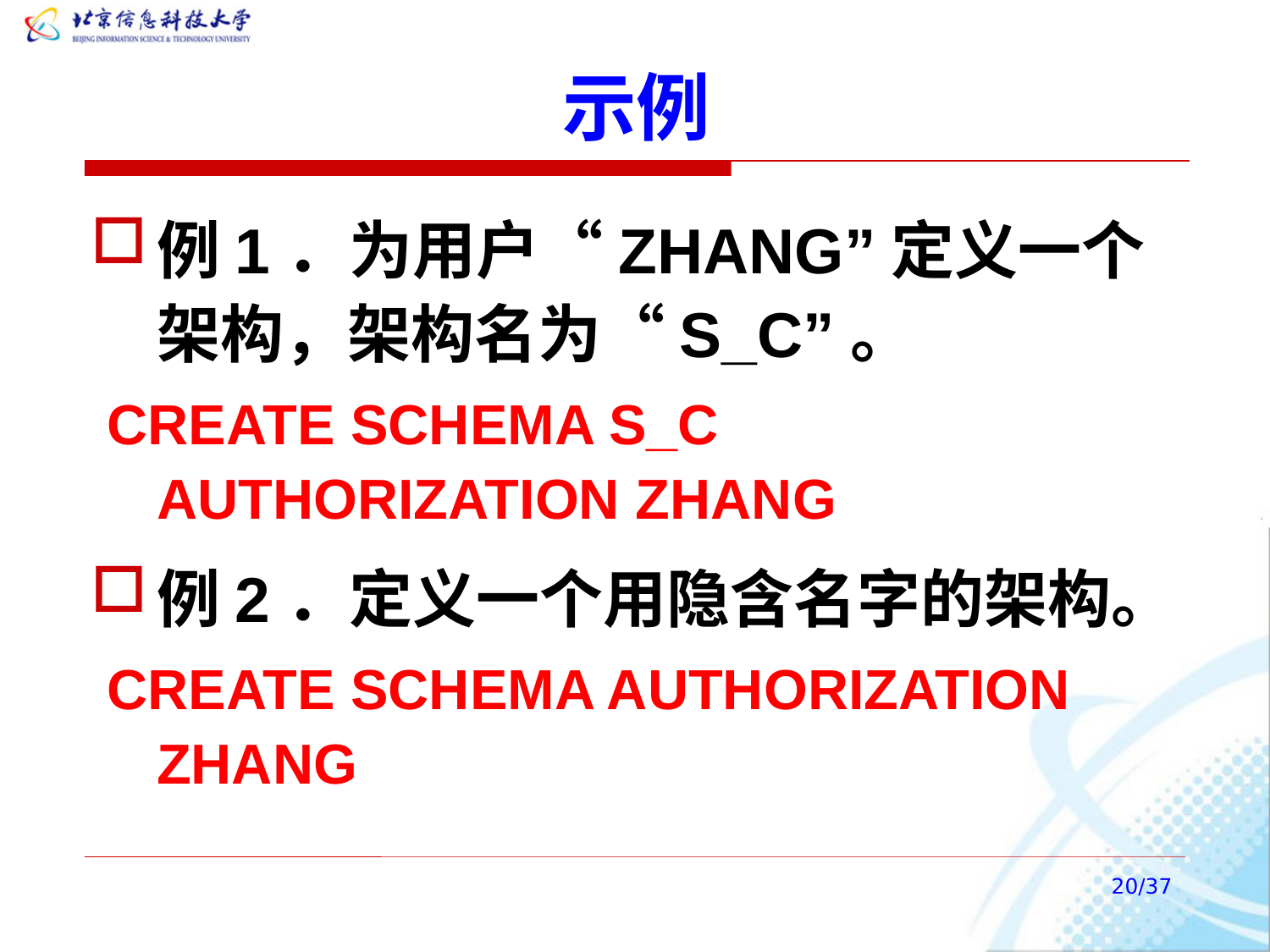

# 示例
例1．为用户“ZHANG”定义一个架构，架构名为“S_C”。
 CREATE SCHEMA S_C AUTHORIZATION ZHANG
例2．定义一个用隐含名字的架构。
 CREATE SCHEMA AUTHORIZATION ZHANG

20/37